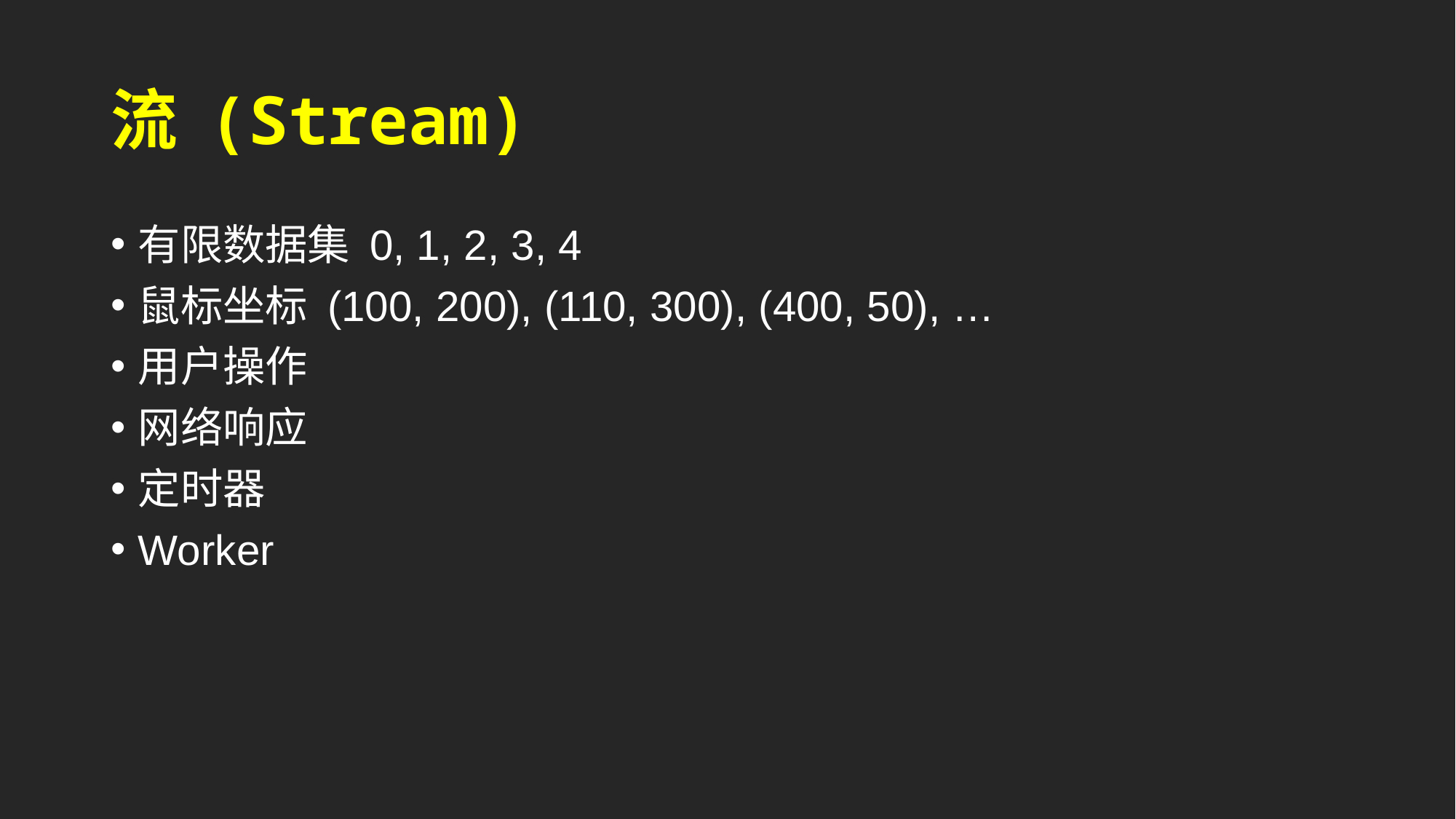

# 流 (Stream)
有限数据集 0, 1, 2, 3, 4
鼠标坐标 (100, 200), (110, 300), (400, 50), …
用户操作
网络响应
定时器
Worker